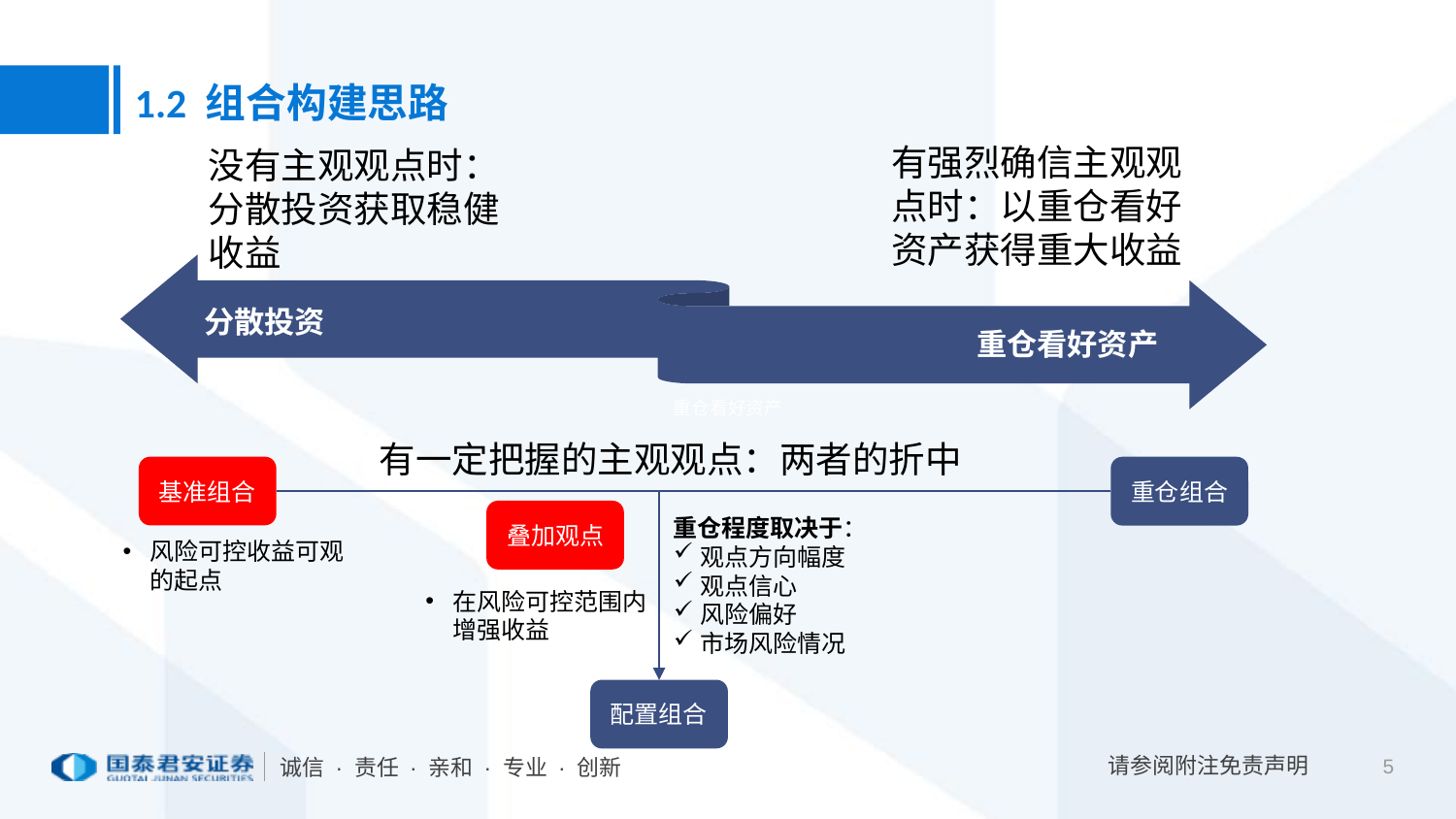

1.2 组合构建思路
有强烈确信主观观点时：以重仓看好资产获得重大收益
没有主观观点时：分散投资获取稳健收益
分散投资
重仓看好资产

重仓看好资产
有一定把握的主观观点：两者的折中
基准组合
重仓组合
叠加观点
重仓程度取决于：
观点方向幅度
观点信心
风险偏好
市场风险情况
风险可控收益可观的起点
在风险可控范围内增强收益
配置组合